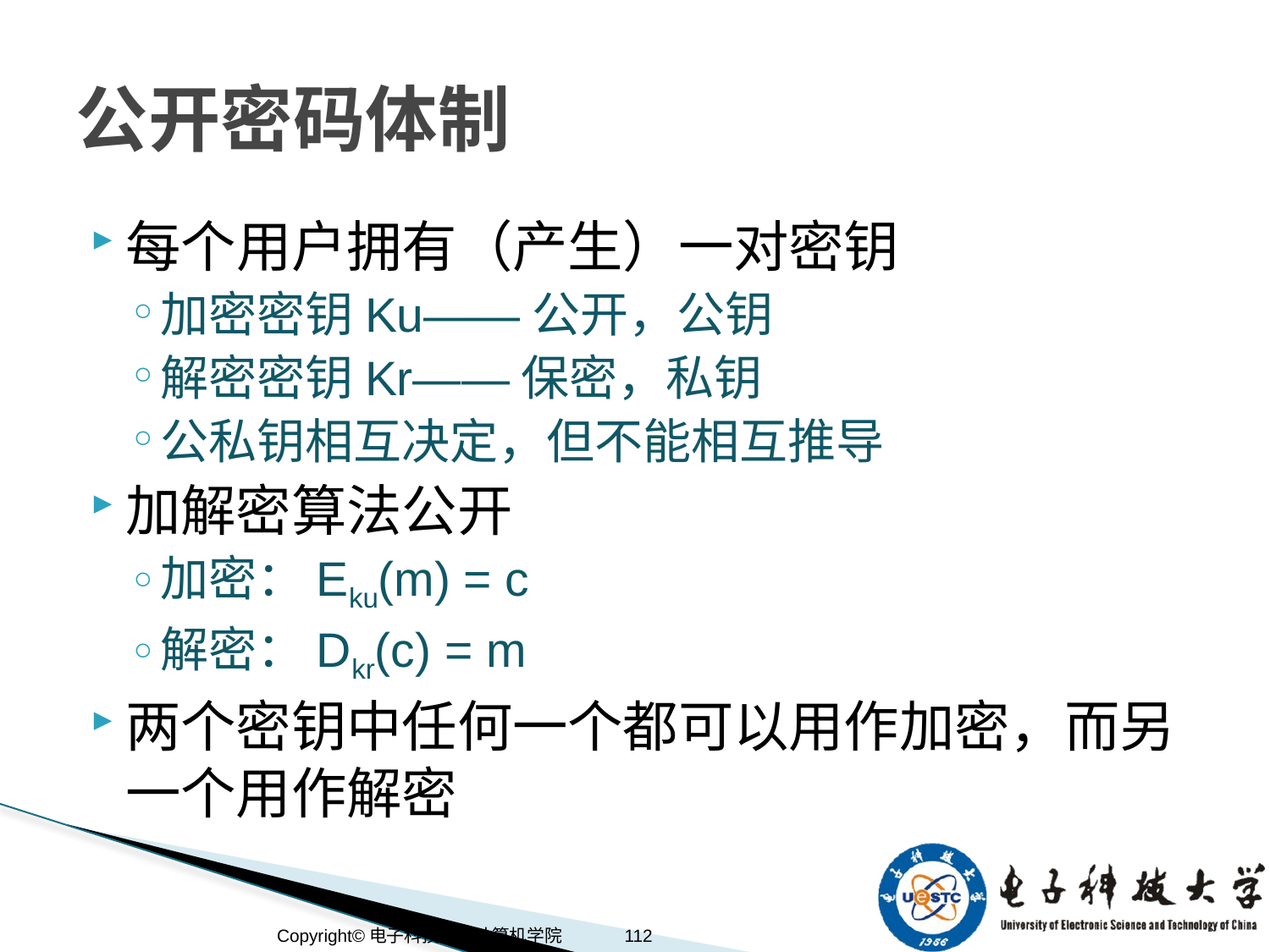

# 公开密码体制
每个用户拥有（产生）一对密钥
加密密钥Ku——公开，公钥
解密密钥Kr——保密，私钥
公私钥相互决定，但不能相互推导
加解密算法公开
加密：Eku(m) = c
解密：Dkr(c) = m
两个密钥中任何一个都可以用作加密，而另一个用作解密

Copyright©电子科技大学计算机学院
112